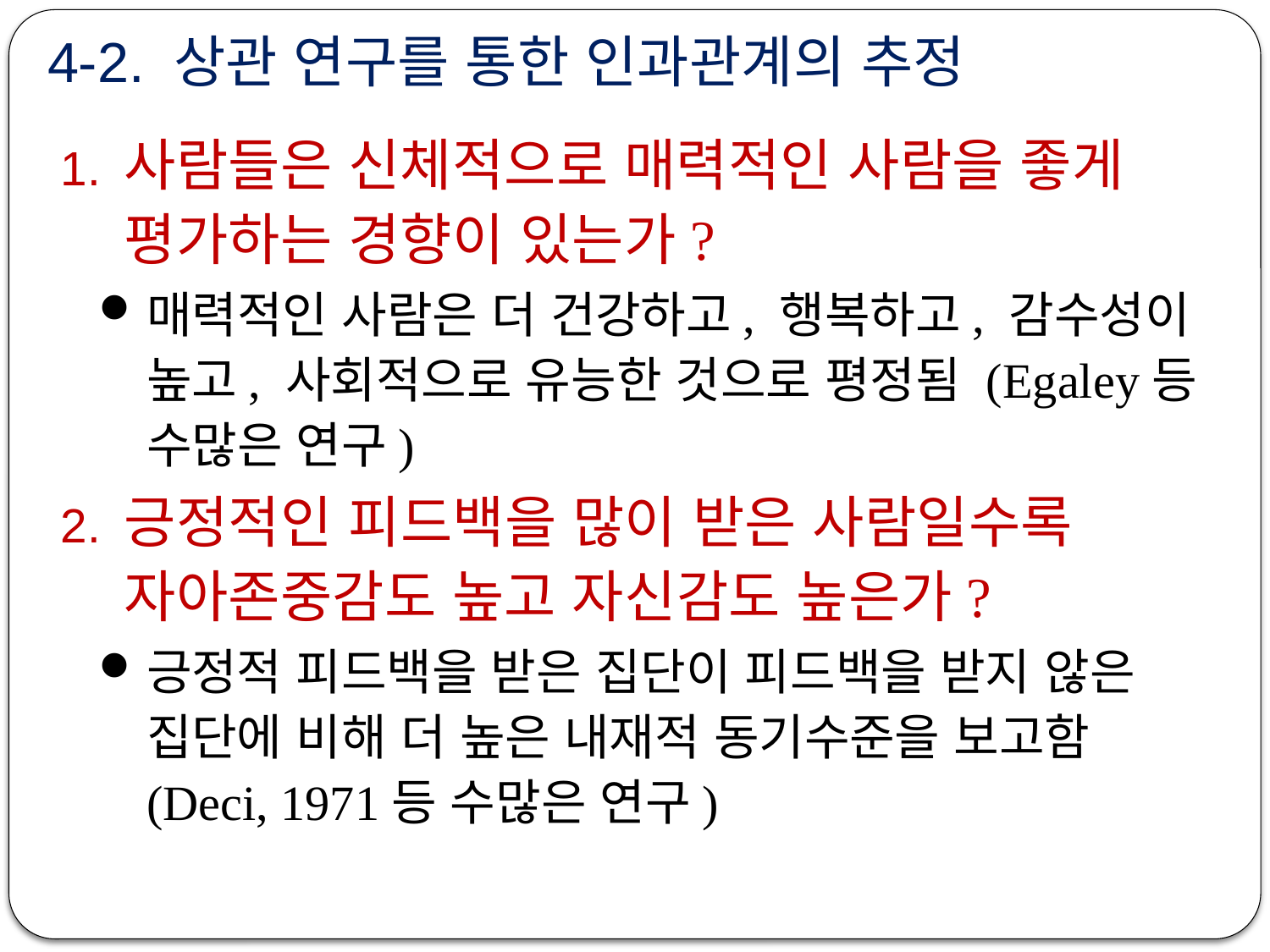

# 4-2. 상관 연구를 통한 인과관계의 추정
사람들은 신체적으로 매력적인 사람을 좋게 평가하는 경향이 있는가?
매력적인 사람은 더 건강하고, 행복하고, 감수성이 높고, 사회적으로 유능한 것으로 평정됨 (Egaley등 수많은 연구)
긍정적인 피드백을 많이 받은 사람일수록 자아존중감도 높고 자신감도 높은가?
긍정적 피드백을 받은 집단이 피드백을 받지 않은 집단에 비해 더 높은 내재적 동기수준을 보고함 (Deci, 1971등 수많은 연구)